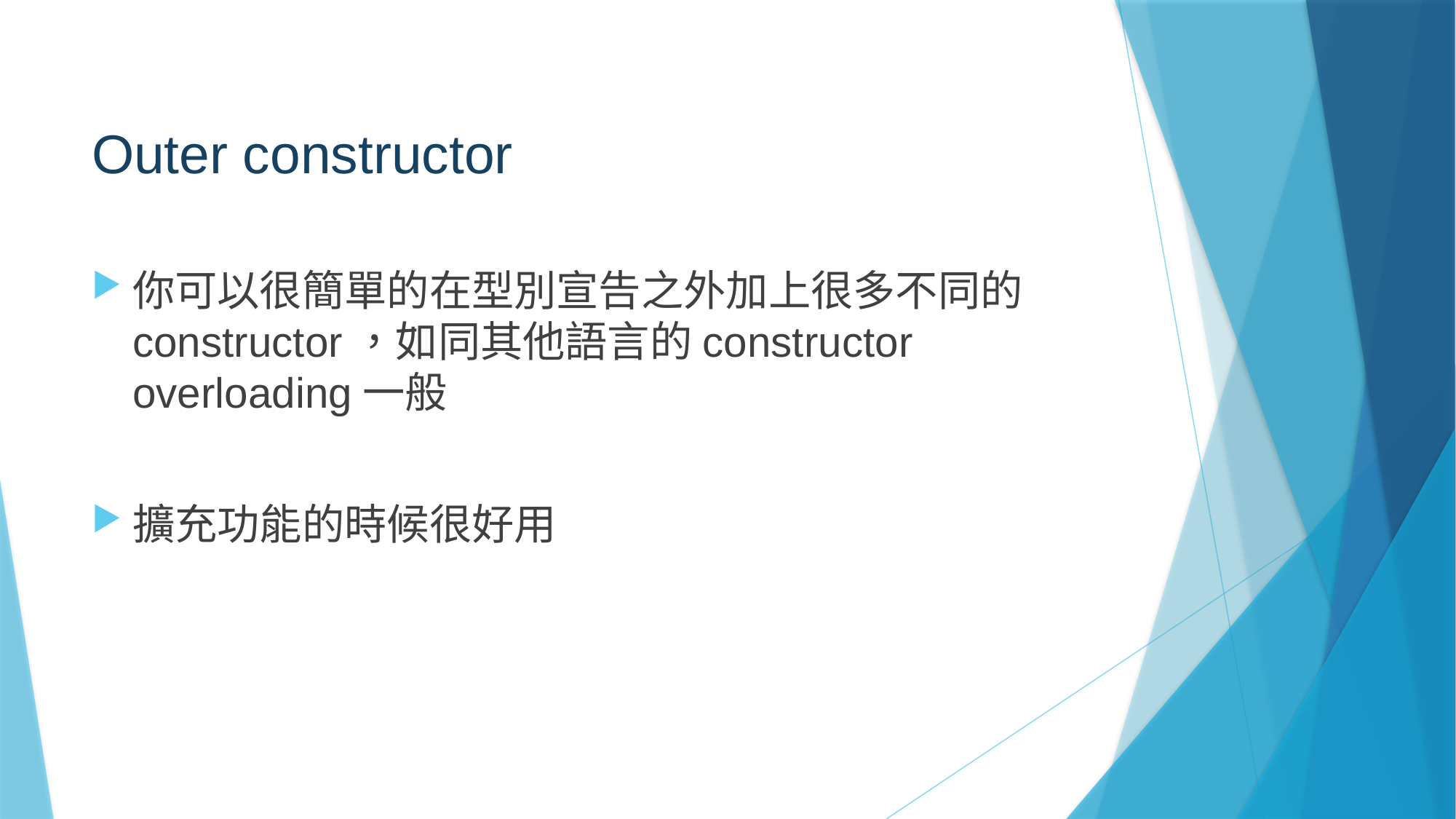

# Outer constructor
你可以很簡單的在型別宣告之外加上很多不同的constructor，如同其他語言的constructor overloading一般

擴充功能的時候很好用